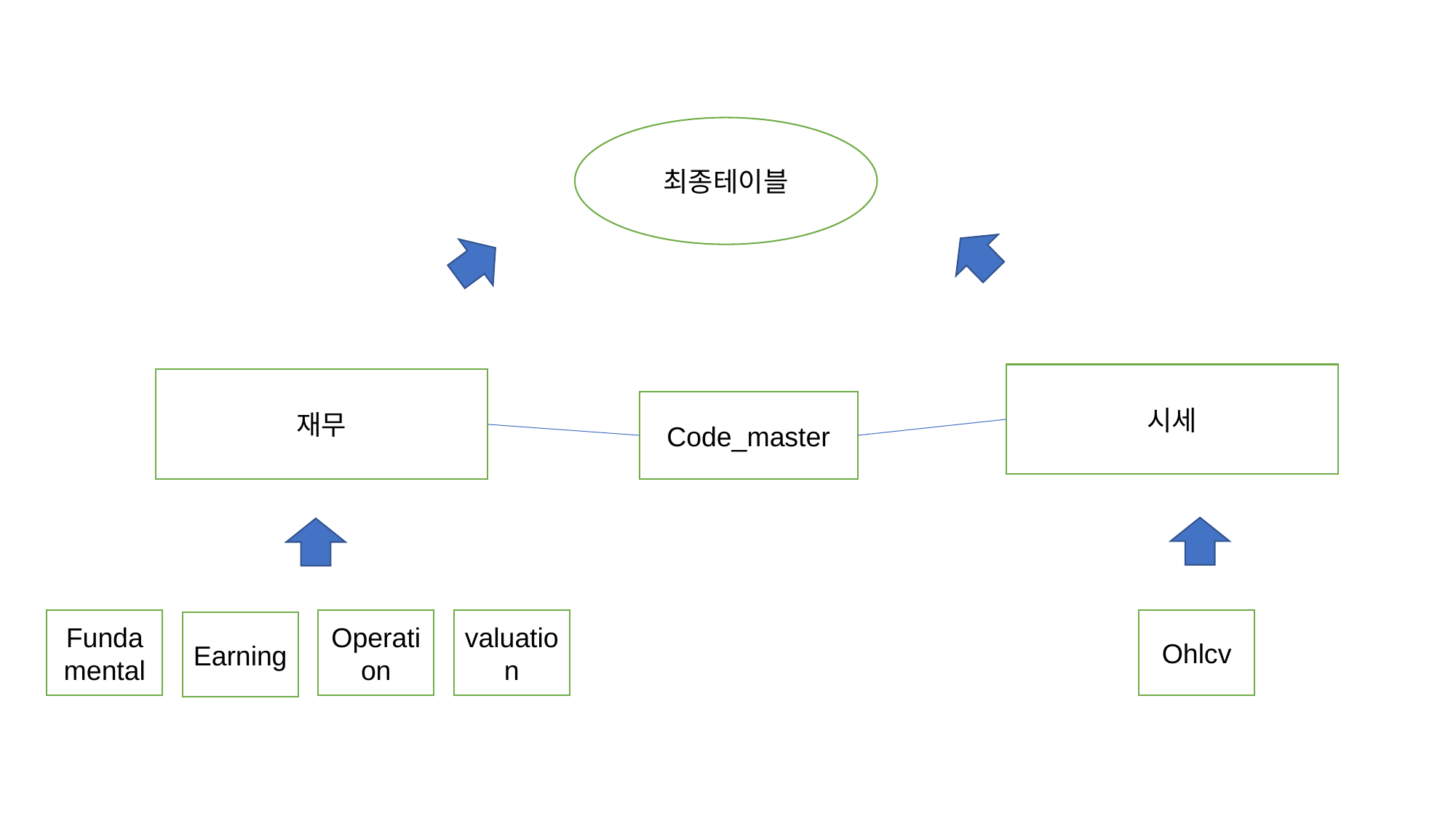

최종테이블

시세
재무
Code_master

Ohlcv
Operation
valuation
Fundamental
Earning